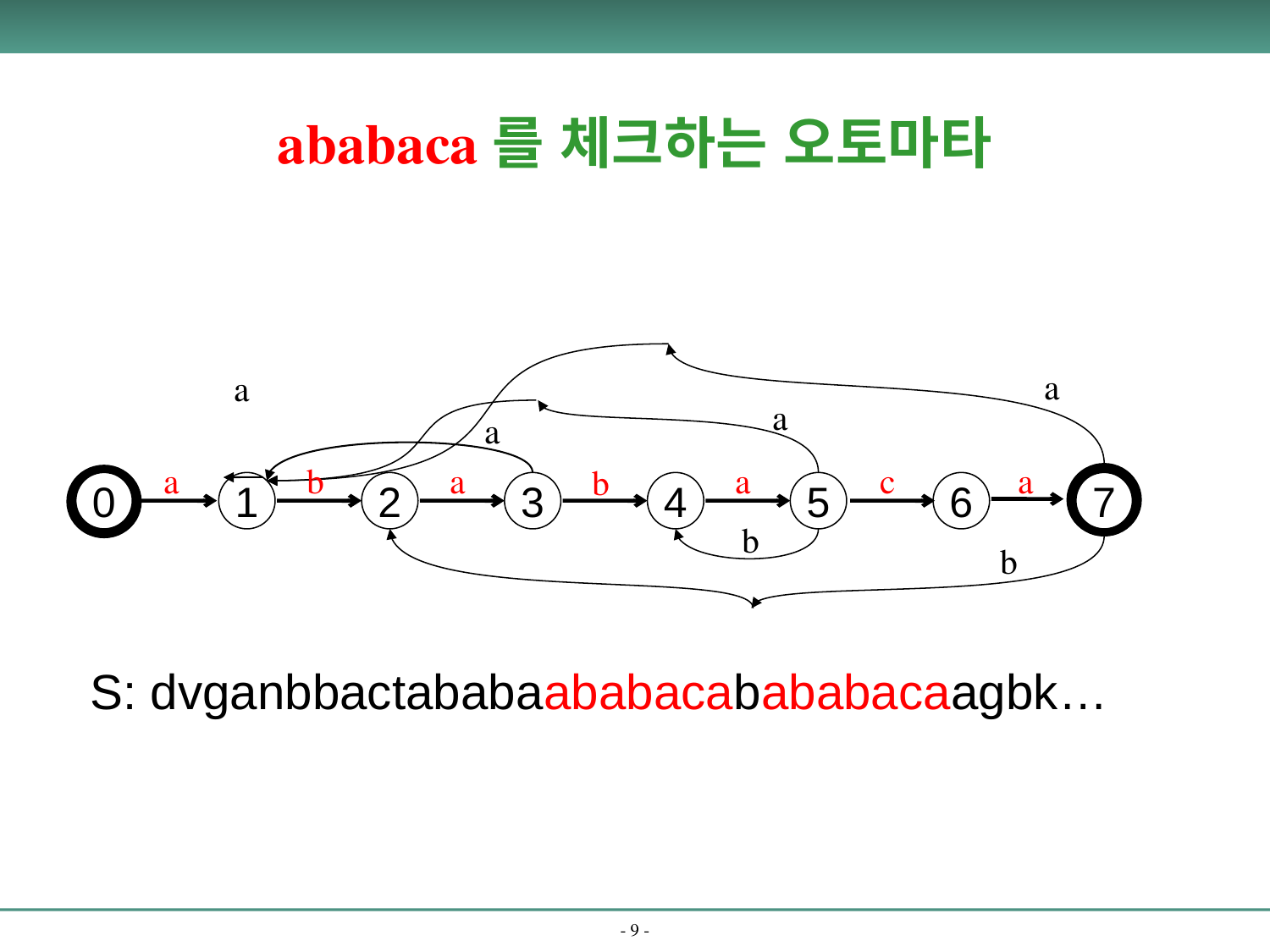

# ababaca를 체크하는 오토마타
a
a
a
a
a
b
a
a
c
a
b

0
1
2
3
4
5
6
7

b
b
S: dvganbbactababaababacabababacaagbk…